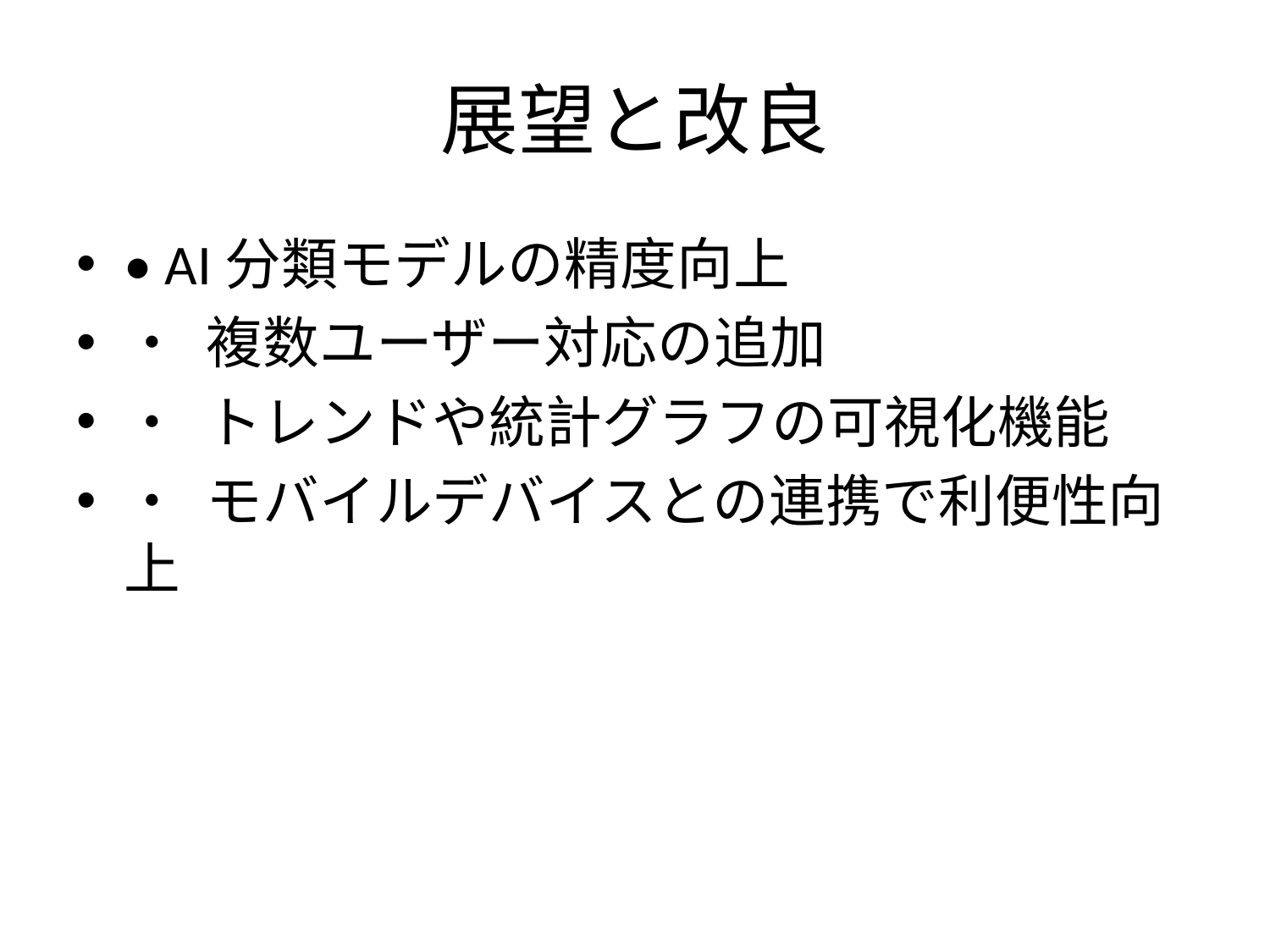

# 展望と改良
• AI分類モデルの精度向上
• 複数ユーザー対応の追加
• トレンドや統計グラフの可視化機能
• モバイルデバイスとの連携で利便性向上